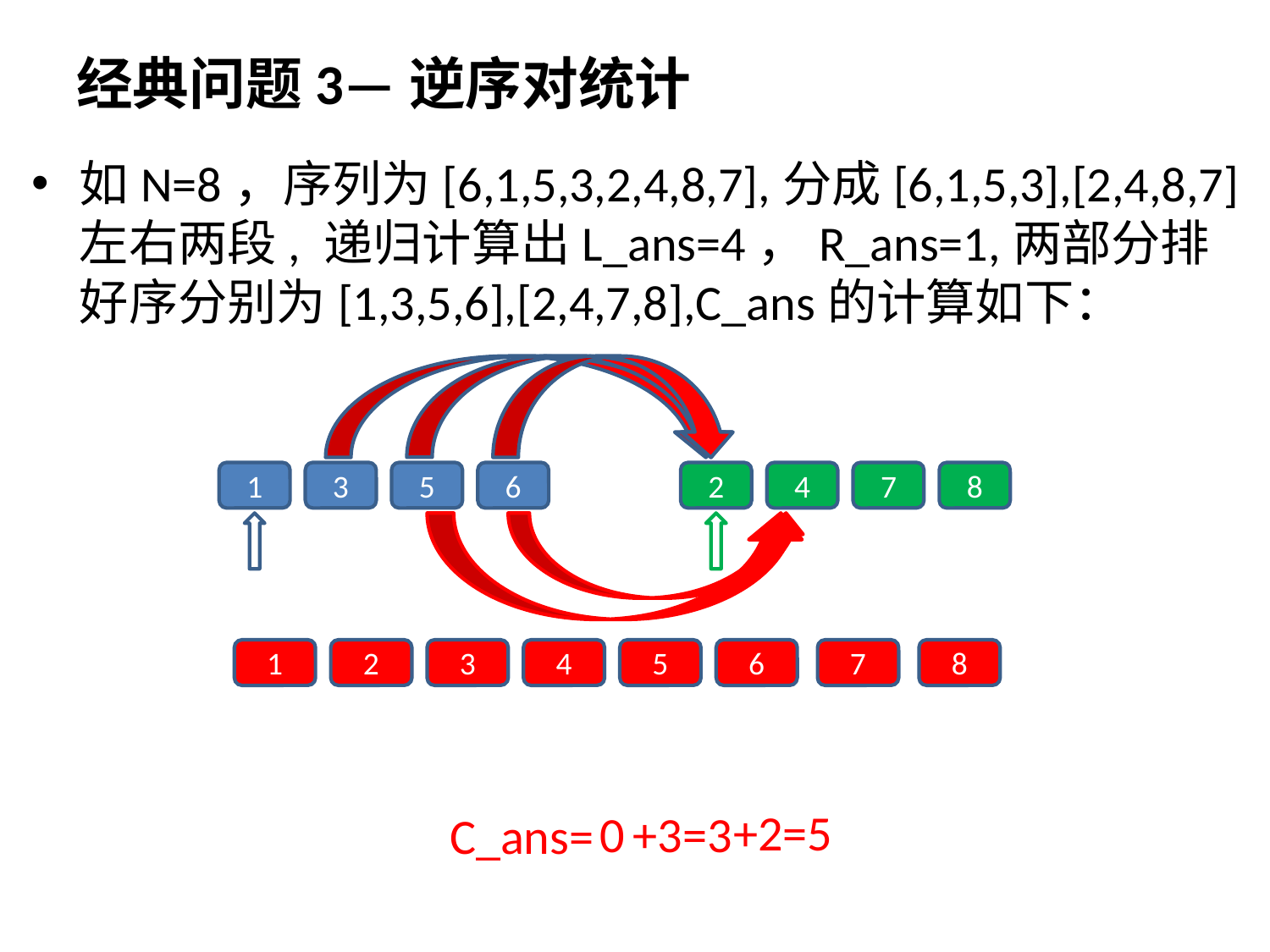

# 经典问题3—逆序对统计
如N=8，序列为[6,1,5,3,2,4,8,7],分成[6,1,5,3],[2,4,8,7]左右两段, 递归计算出L_ans=4，R_ans=1,两部分排好序分别为[1,3,5,6],[2,4,7,8],C_ans的计算如下：

1
3
5
6
2
4
7
8

1
2
3
4
5
6
7
8
+2=5
0
+3=3
C_ans=
21